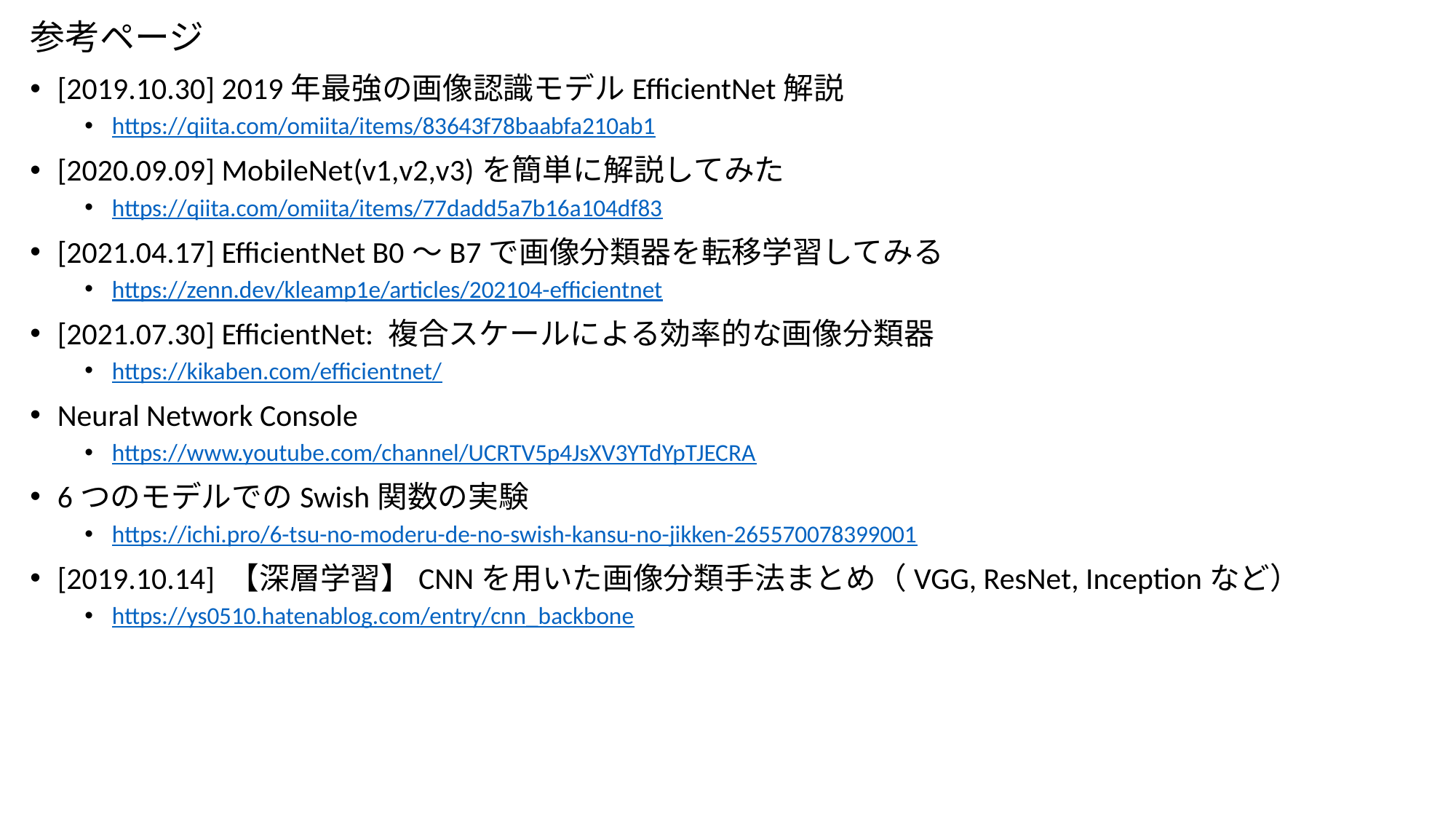

# 参考ページ
[2019.10.30] 2019年最強の画像認識モデルEfficientNet解説
https://qiita.com/omiita/items/83643f78baabfa210ab1
[2020.09.09] MobileNet(v1,v2,v3)を簡単に解説してみた
https://qiita.com/omiita/items/77dadd5a7b16a104df83
[2021.04.17] EfficientNet B0〜B7で画像分類器を転移学習してみる
https://zenn.dev/kleamp1e/articles/202104-efficientnet
[2021.07.30] EfficientNet: 複合スケールによる効率的な画像分類器
https://kikaben.com/efficientnet/
Neural Network Console
https://www.youtube.com/channel/UCRTV5p4JsXV3YTdYpTJECRA
6つのモデルでのSwish関数の実験
https://ichi.pro/6-tsu-no-moderu-de-no-swish-kansu-no-jikken-265570078399001
[2019.10.14] 【深層学習】CNNを用いた画像分類手法まとめ（VGG, ResNet, Inceptionなど）
https://ys0510.hatenablog.com/entry/cnn_backbone